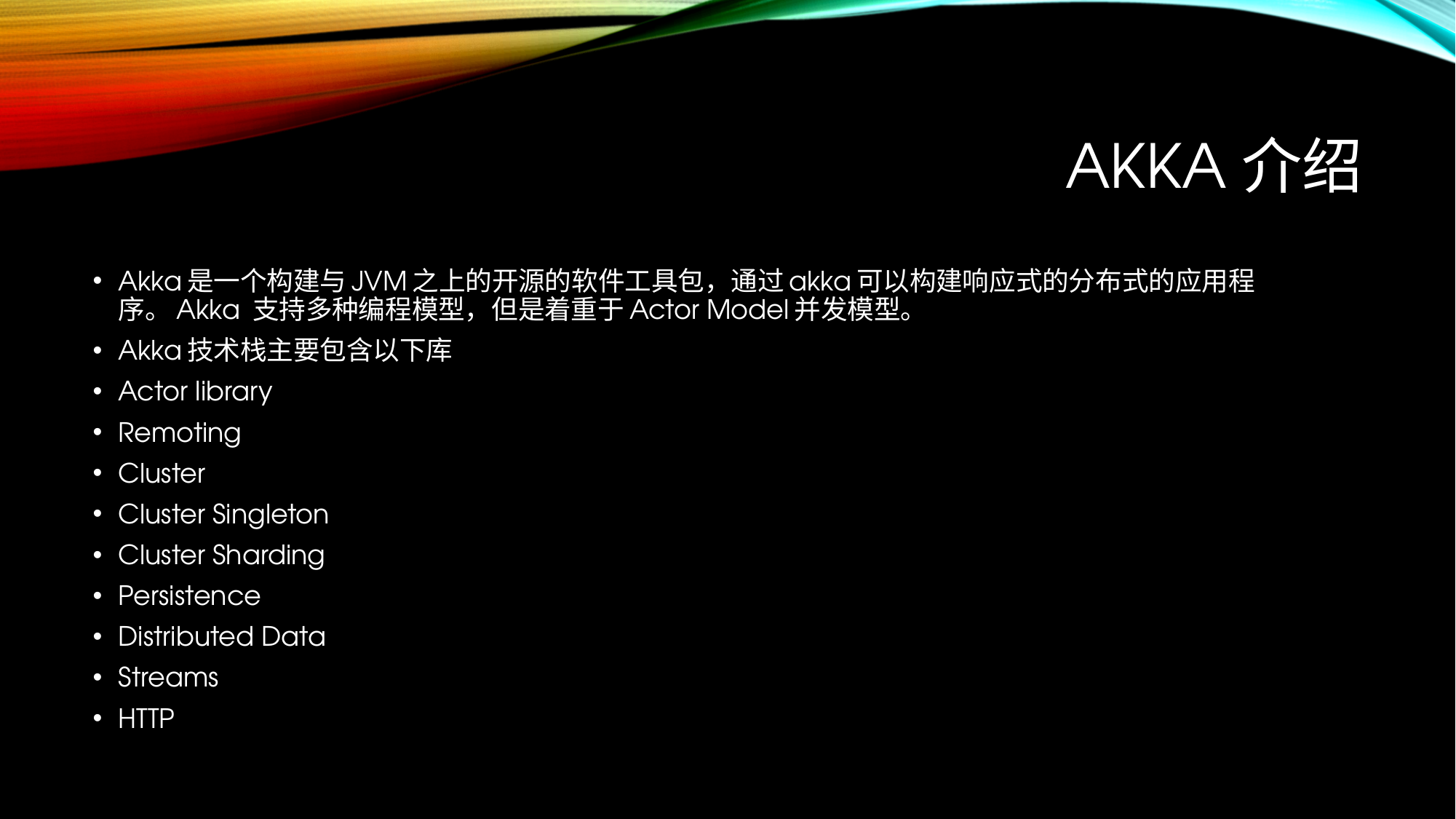

# Akka介绍
Akka是一个构建与JVM之上的开源的软件工具包，通过akka可以构建响应式的分布式的应用程序。Akka 支持多种编程模型，但是着重于Actor Model并发模型。
Akka技术栈主要包含以下库
Actor library
Remoting
Cluster
Cluster Singleton
Cluster Sharding
Persistence
Distributed Data
Streams
HTTP